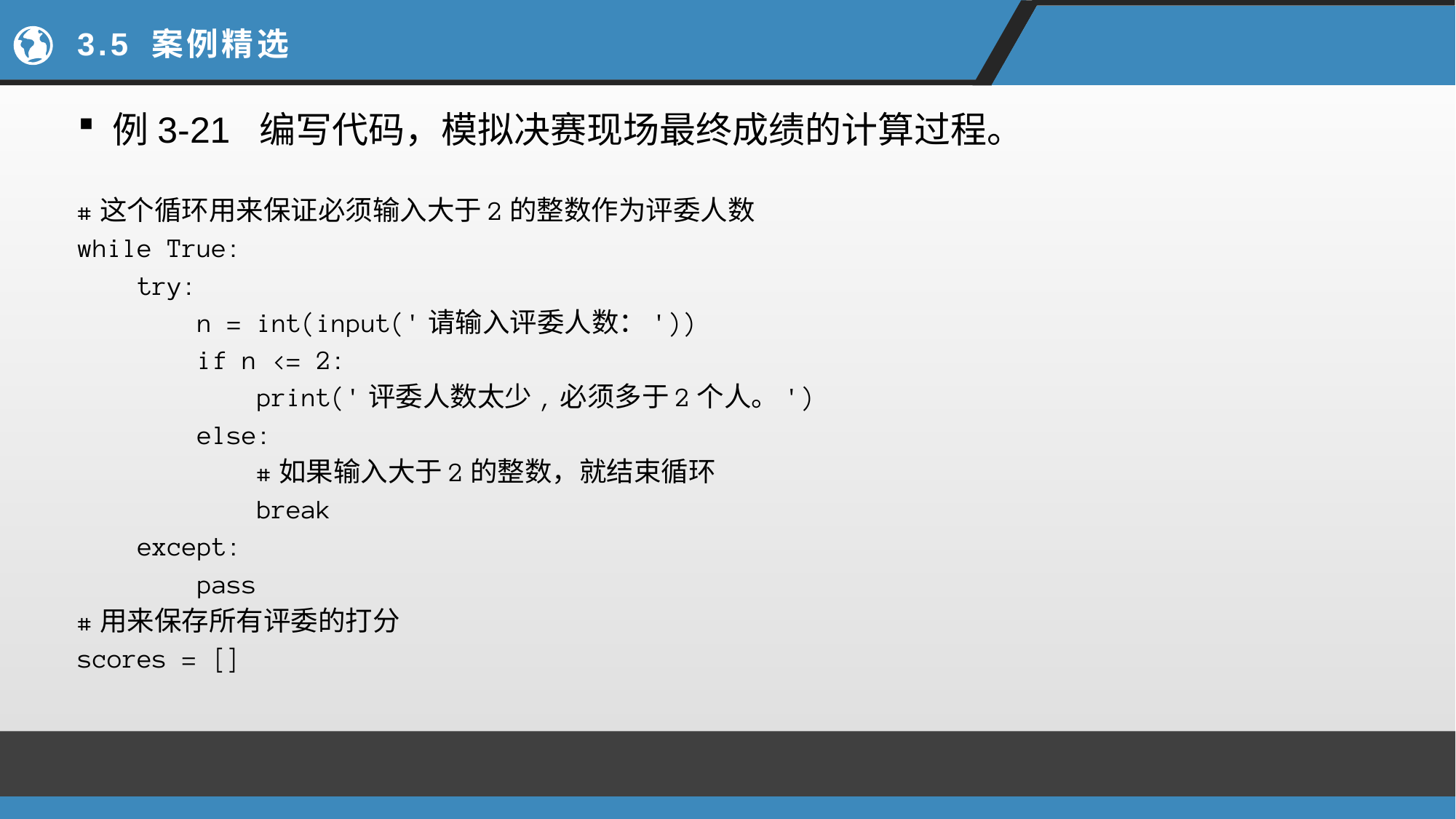

# 3.5 案例精选

例3-21  编写代码，模拟决赛现场最终成绩的计算过程。

#这个循环用来保证必须输入大于2的整数作为评委人数
while True:
    try:
        n = int(input('请输入评委人数：'))
        if n <= 2:
            print('评委人数太少,必须多于2个人。')
        else:
            #如果输入大于2的整数，就结束循环
            break
    except:
        pass
#用来保存所有评委的打分
scores = []